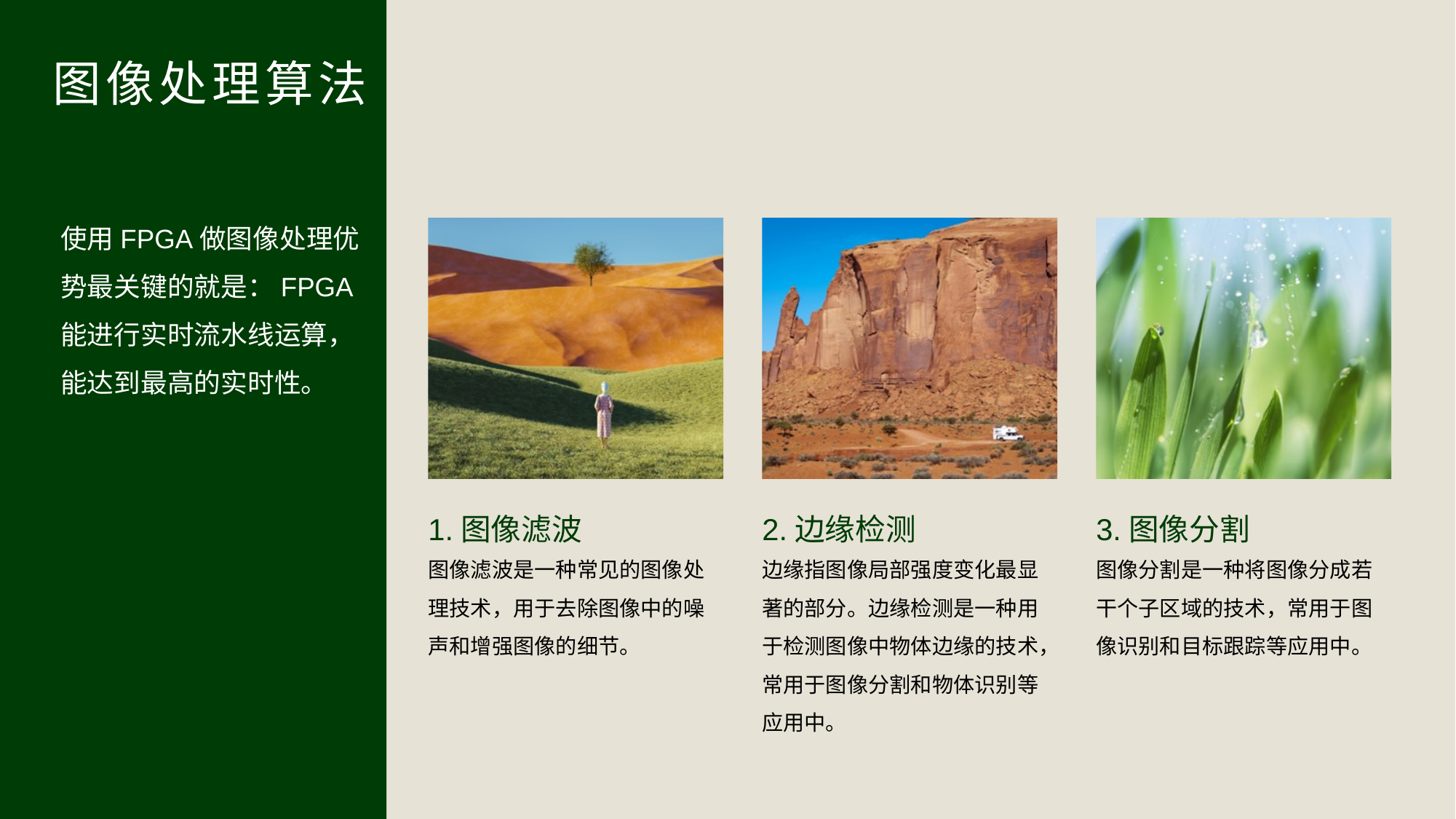

图像处理算法
使用FPGA做图像处理优势最关键的就是：FPGA能进行实时流水线运算，能达到最高的实时性。

1.图像滤波
2.边缘检测
3.图像分割
图像滤波是一种常见的图像处理技术，用于去除图像中的噪声和增强图像的细节。
边缘指图像局部强度变化最显著的部分。边缘检测是一种用于检测图像中物体边缘的技术，常用于图像分割和物体识别等应用中。
图像分割是一种将图像分成若干个子区域的技术，常用于图像识别和目标跟踪等应用中。